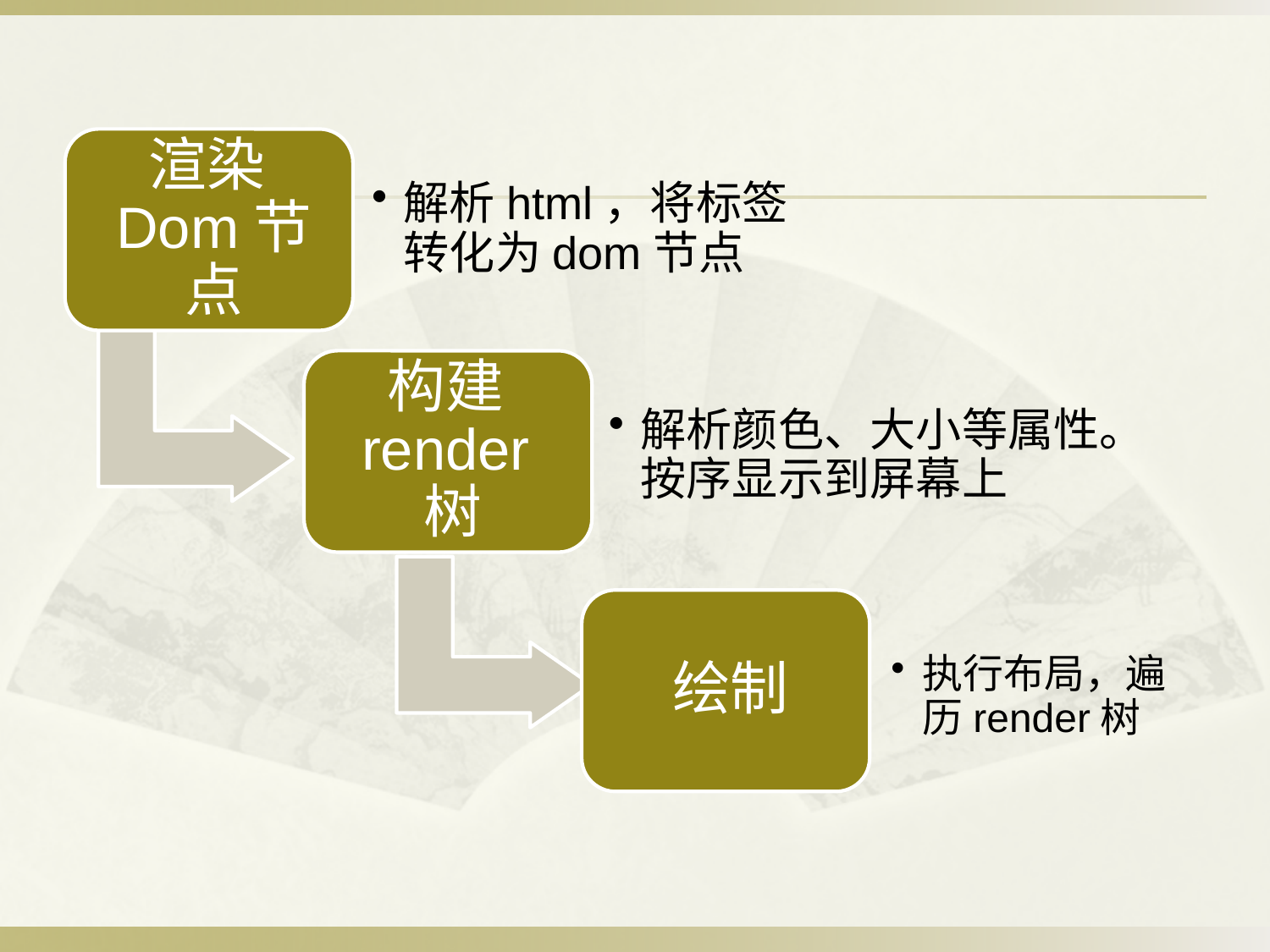

渲染Dom节点
解析html，将标签转化为dom节点
构建render树
解析颜色、大小等属性。按序显示到屏幕上
绘制
执行布局，遍历render树